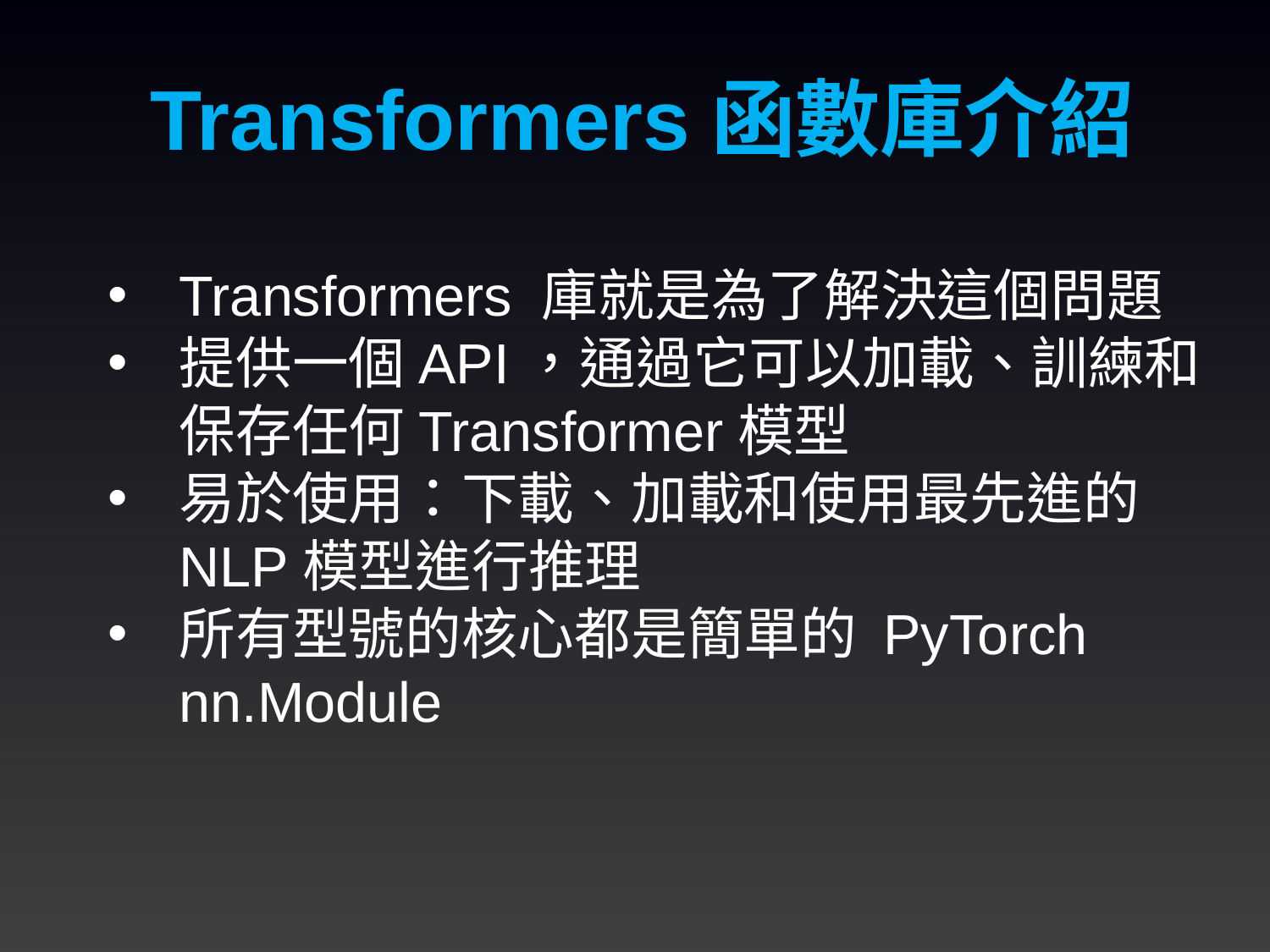

Transformers函數庫介紹
Transformers 庫就是為了解決這個問題
提供一個API，通過它可以加載、訓練和保存任何Transformer模型
易於使用：下載、加載和使用最先進的NLP模型進行推理
所有型號的核心都是簡單的 PyTorch nn.Module